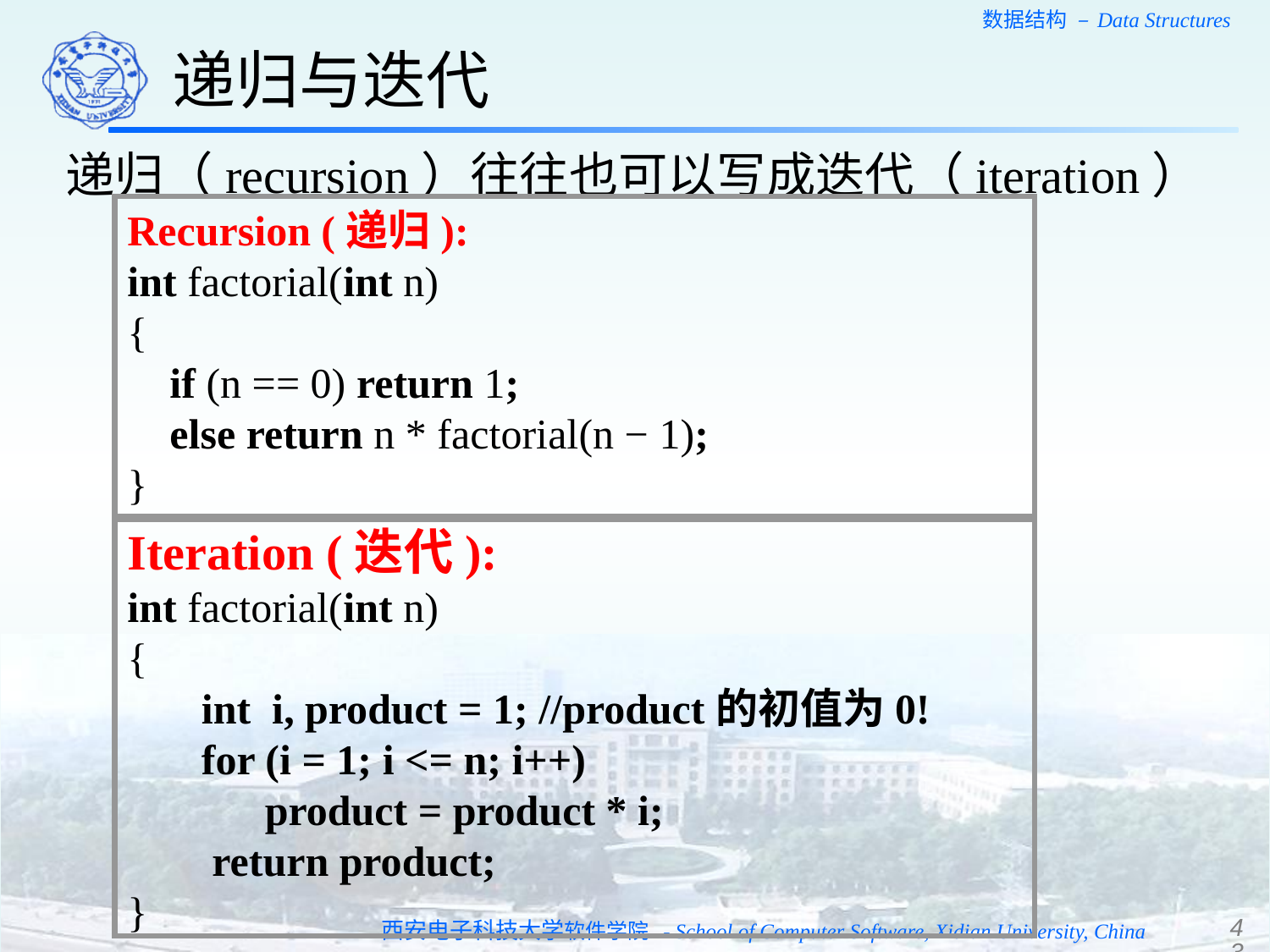

递归与迭代
递归（recursion）往往也可以写成迭代（iteration）
Recursion (递归):
int factorial(int n)
{
    if (n == 0) return 1;
    else return n * factorial(n − 1);
}
Iteration (迭代):
int factorial(int n)
{
       int  i, product = 1; //product的初值为0!
       for (i = 1; i <= n; i++)
             product = product * i;
        return product;
}
43